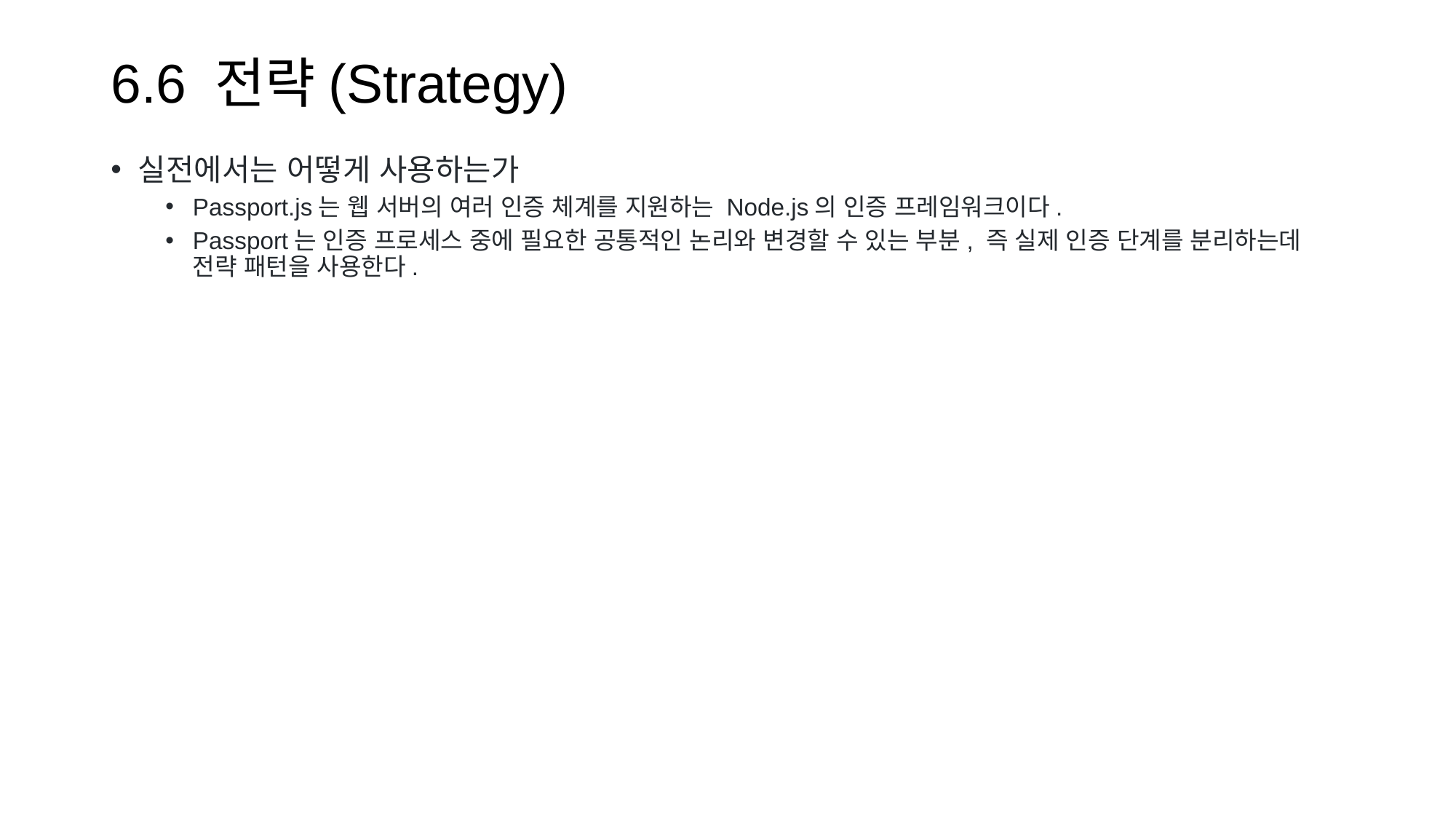

# 6.6 전략(Strategy)
실전에서는 어떻게 사용하는가
Passport.js는 웹 서버의 여러 인증 체계를 지원하는 Node.js의 인증 프레임워크이다.
Passport는 인증 프로세스 중에 필요한 공통적인 논리와 변경할 수 있는 부분, 즉 실제 인증 단계를 분리하는데 전략 패턴을 사용한다.